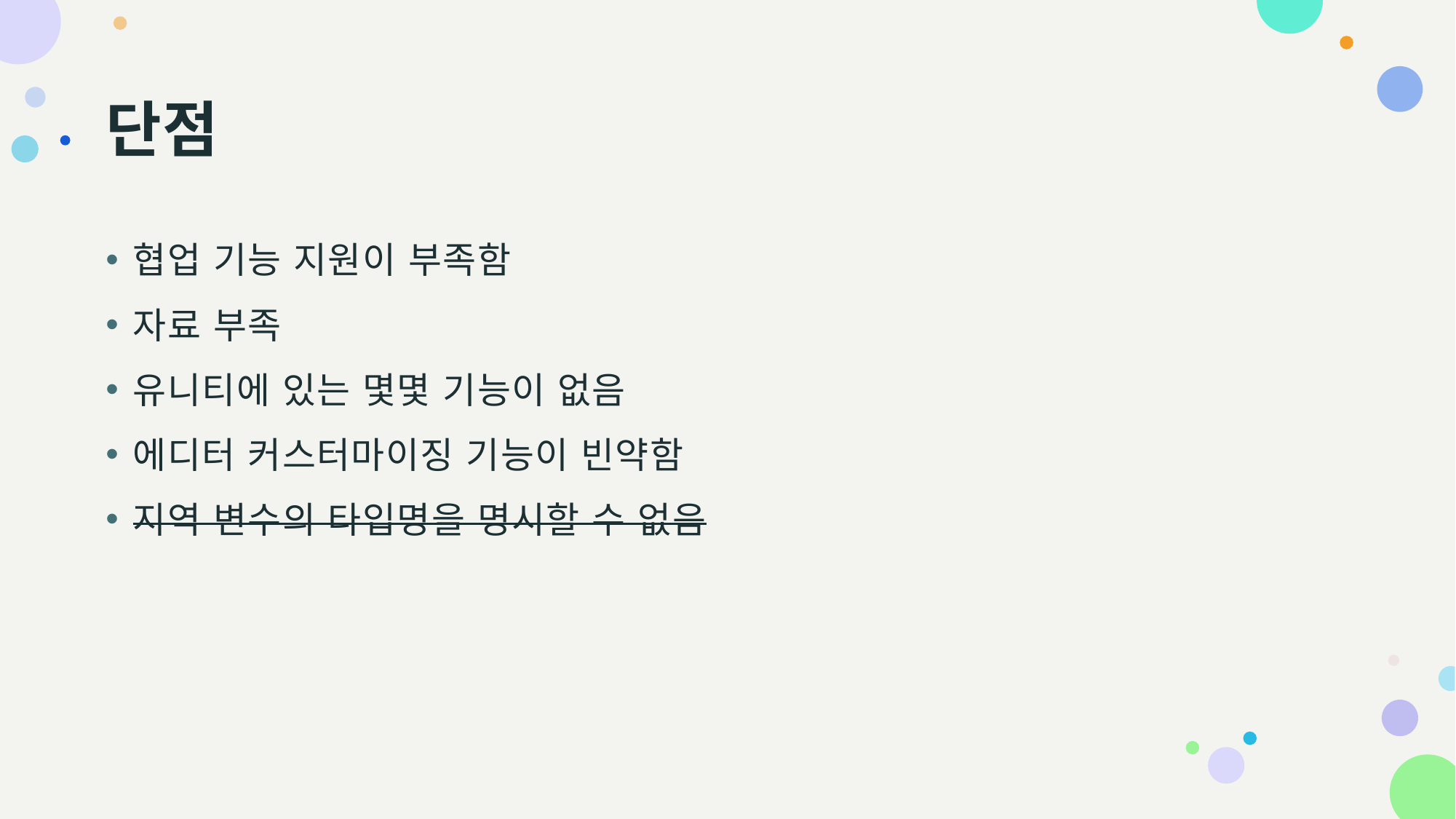

# 단점
협업 기능 지원이 부족함
자료 부족
유니티에 있는 몇몇 기능이 없음
에디터 커스터마이징 기능이 빈약함
지역 변수의 타입명을 명시할 수 없음